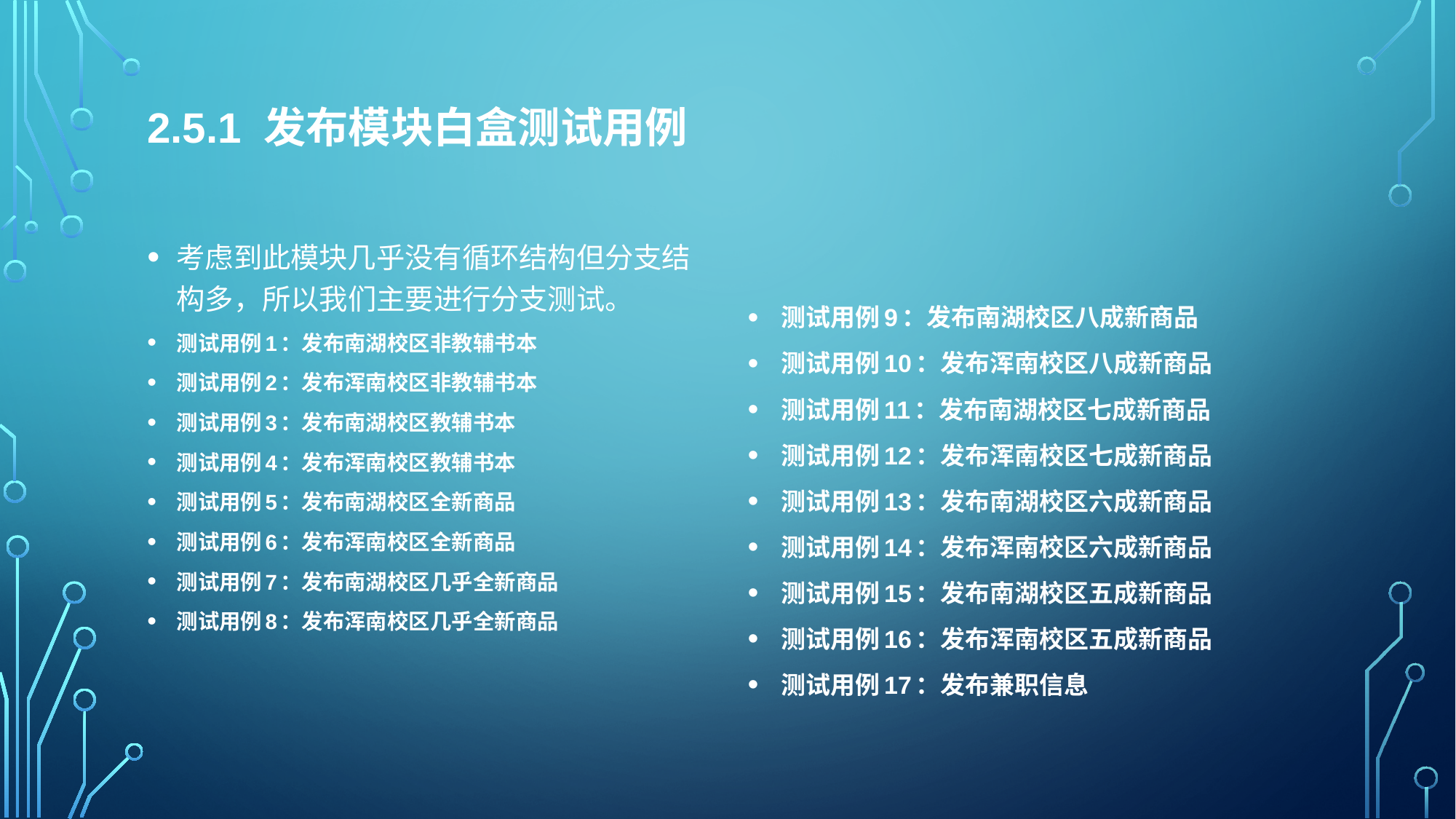

# 2.5.1 发布模块白盒测试用例
考虑到此模块几乎没有循环结构但分支结构多，所以我们主要进行分支测试。
测试用例1：发布南湖校区非教辅书本
测试用例2：发布浑南校区非教辅书本
测试用例3：发布南湖校区教辅书本
测试用例4：发布浑南校区教辅书本
测试用例5：发布南湖校区全新商品
测试用例6：发布浑南校区全新商品
测试用例7：发布南湖校区几乎全新商品
测试用例8：发布浑南校区几乎全新商品

测试用例9：发布南湖校区八成新商品
测试用例10：发布浑南校区八成新商品
测试用例11：发布南湖校区七成新商品
测试用例12：发布浑南校区七成新商品
测试用例13：发布南湖校区六成新商品
测试用例14：发布浑南校区六成新商品
测试用例15：发布南湖校区五成新商品
测试用例16：发布浑南校区五成新商品
测试用例17：发布兼职信息